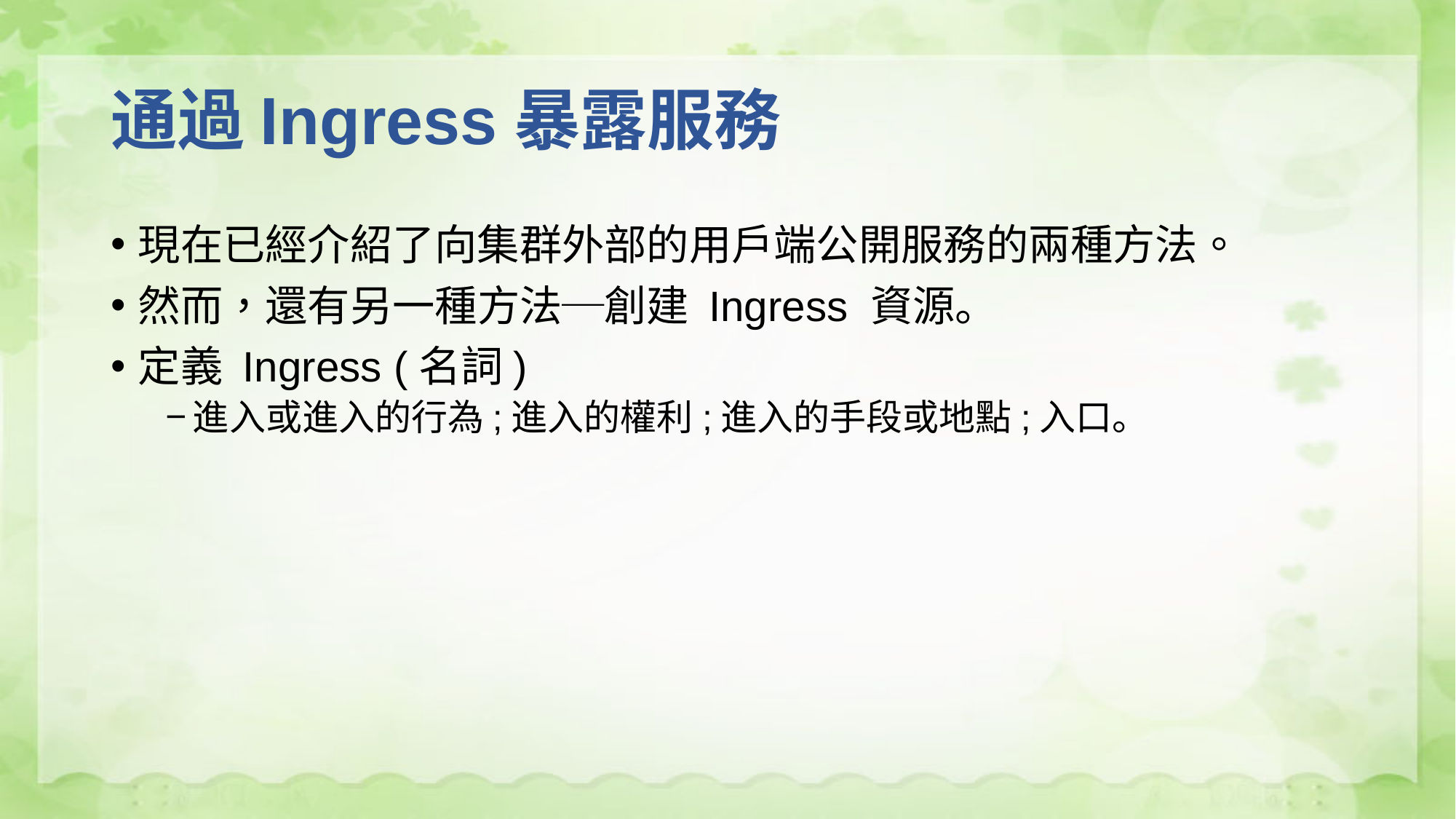

# 通過Ingress暴露服務
現在已經介紹了向集群外部的用戶端公開服務的兩種方法。
然而，還有另一種方法─創建 Ingress 資源。
定義 Ingress (名詞)
進入或進入的行為;進入的權利;進入的手段或地點;入口。